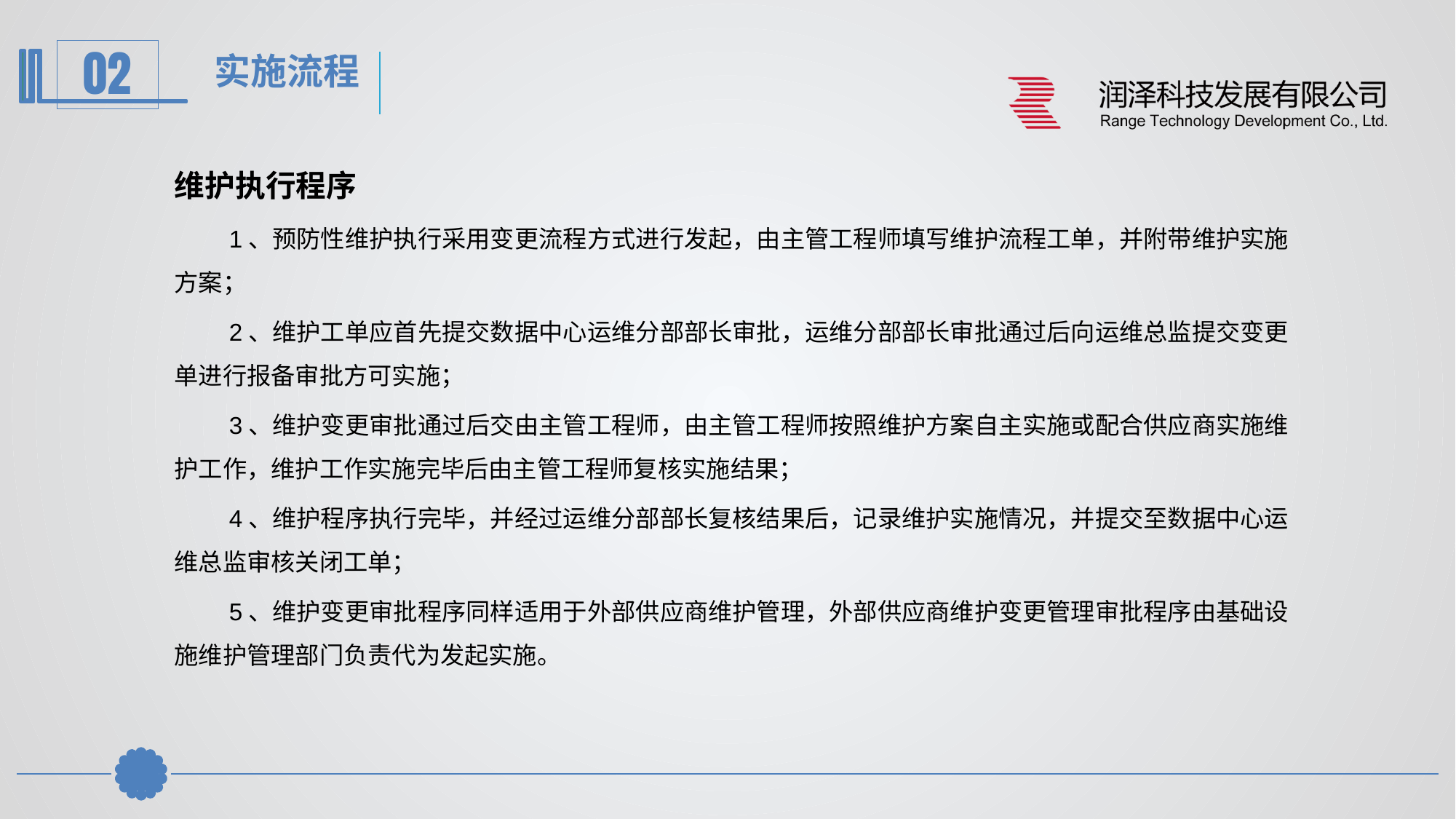

实施流程
维护执行程序
1、预防性维护执行采用变更流程方式进行发起，由主管工程师填写维护流程工单，并附带维护实施方案；
2、维护工单应首先提交数据中心运维分部部长审批，运维分部部长审批通过后向运维总监提交变更单进行报备审批方可实施；
3、维护变更审批通过后交由主管工程师，由主管工程师按照维护方案自主实施或配合供应商实施维护工作，维护工作实施完毕后由主管工程师复核实施结果；
4、维护程序执行完毕，并经过运维分部部长复核结果后，记录维护实施情况，并提交至数据中心运维总监审核关闭工单；
5、维护变更审批程序同样适用于外部供应商维护管理，外部供应商维护变更管理审批程序由基础设施维护管理部门负责代为发起实施。
7